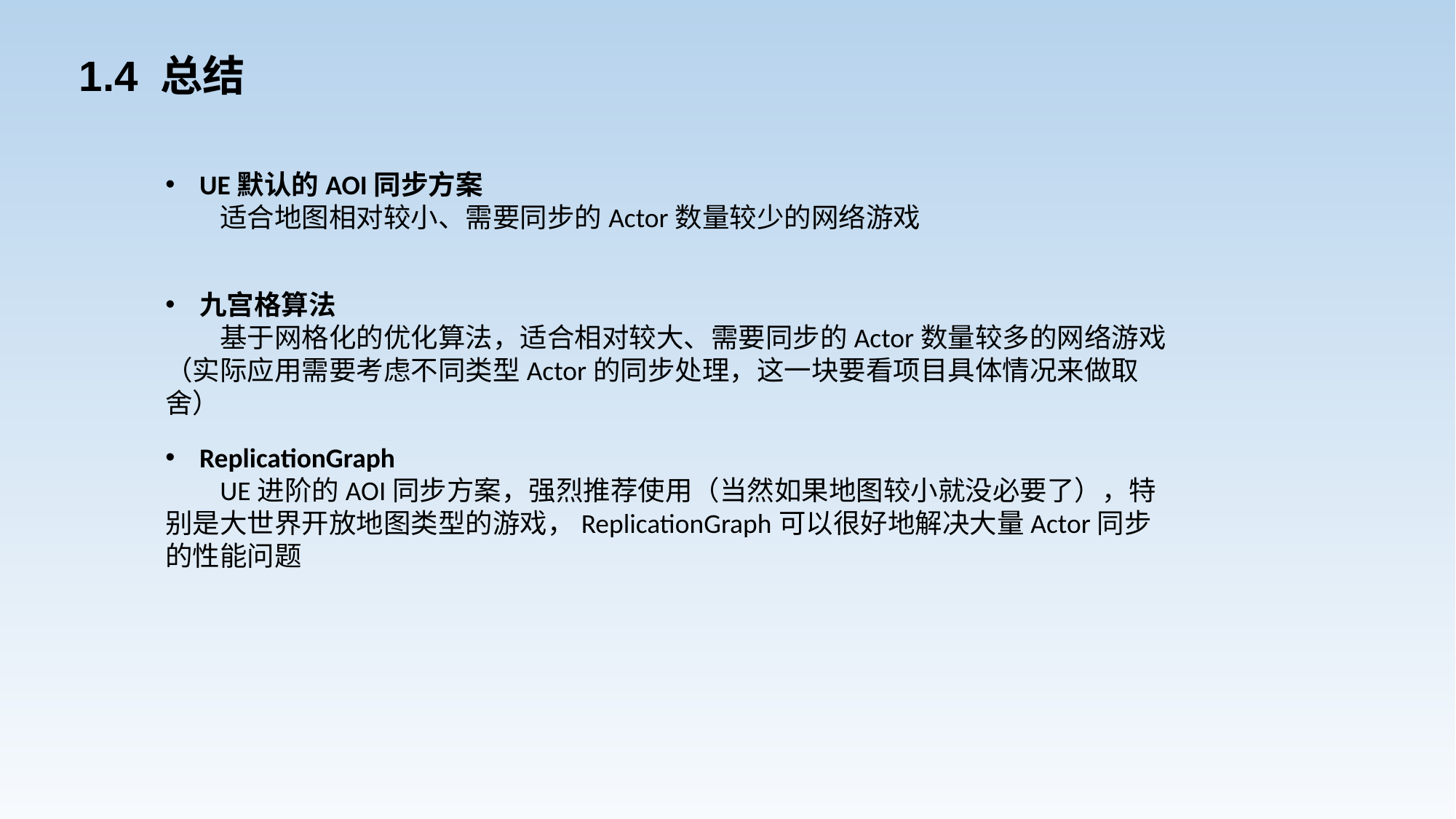

1.4 总结
UE默认的AOI同步方案
适合地图相对较小、需要同步的Actor数量较少的网络游戏
九宫格算法
基于网格化的优化算法，适合相对较大、需要同步的Actor数量较多的网络游戏（实际应用需要考虑不同类型Actor的同步处理，这一块要看项目具体情况来做取舍）
ReplicationGraph
UE进阶的AOI同步方案，强烈推荐使用（当然如果地图较小就没必要了），特别是大世界开放地图类型的游戏，ReplicationGraph可以很好地解决大量Actor同步的性能问题